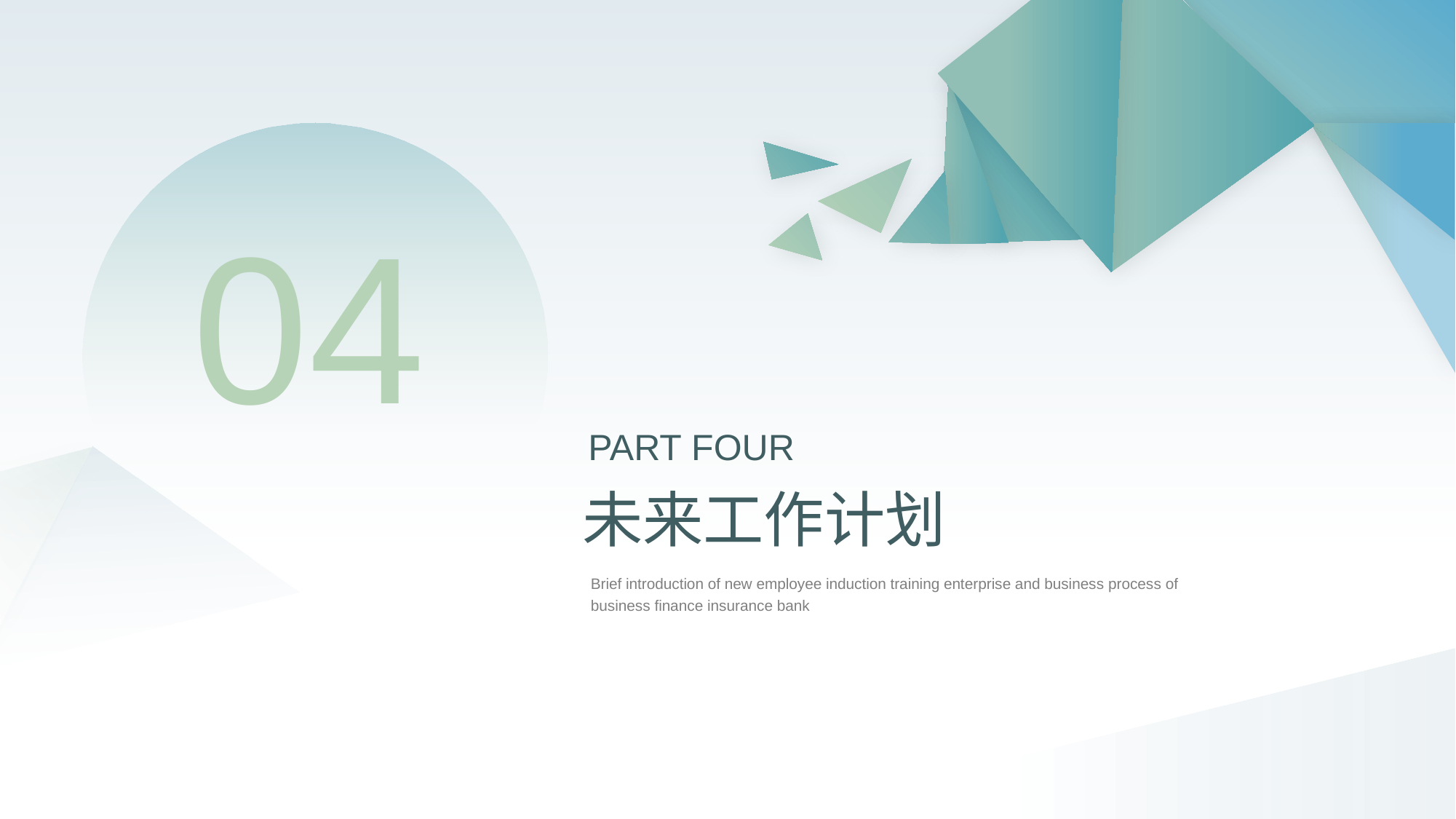

04

PART FOUR
未来工作计划
Brief introduction of new employee induction training enterprise and business process of business finance insurance bank